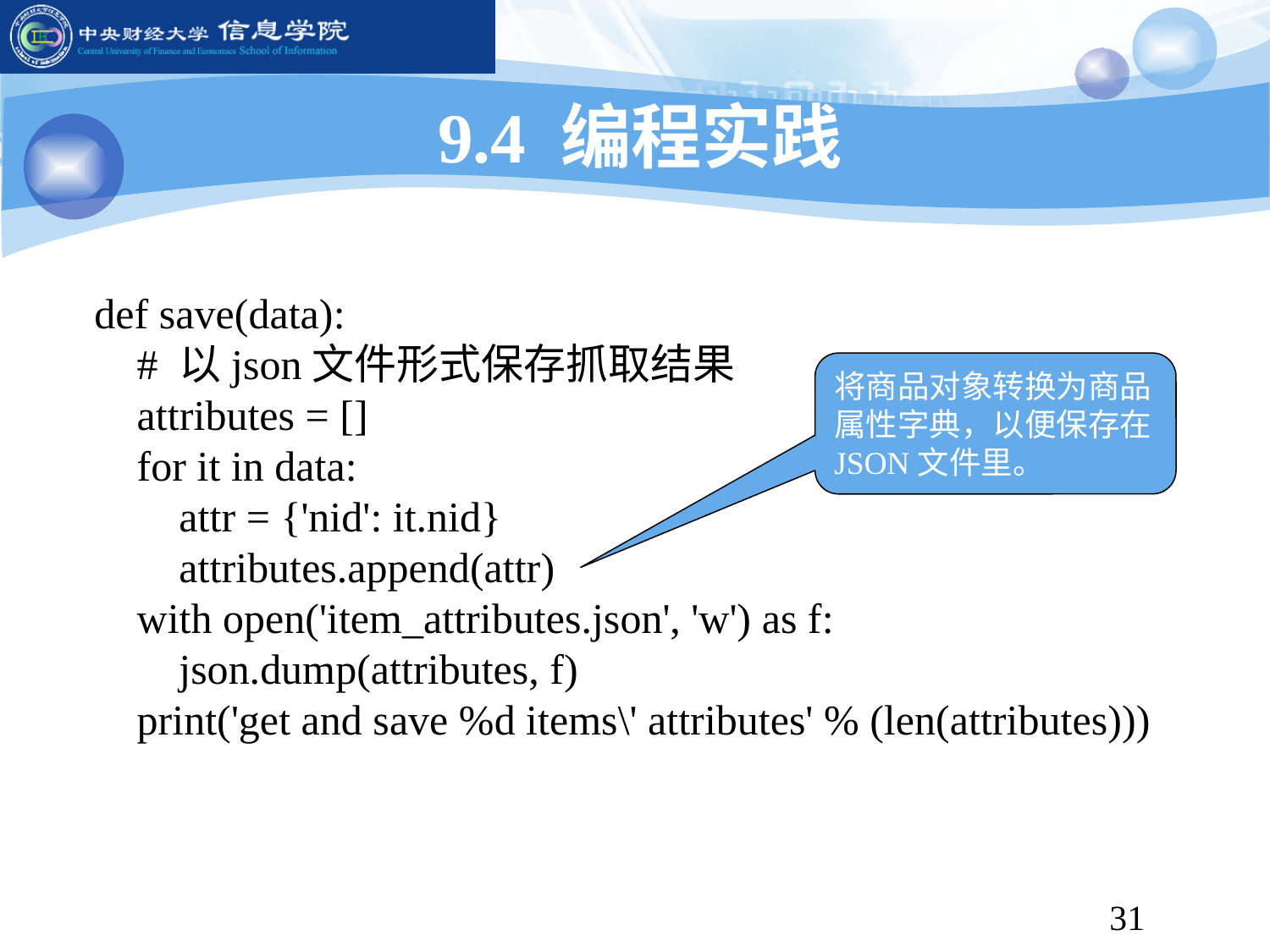

9.4 编程实践
def save(data):
    # 以json文件形式保存抓取结果
    attributes = []
    for it in data:
        attr = {'nid': it.nid}
        attributes.append(attr)
    with open('item_attributes.json', 'w') as f:
        json.dump(attributes, f)
    print('get and save %d items\' attributes' % (len(attributes)))
将商品对象转换为商品属性字典，以便保存在JSON文件里。